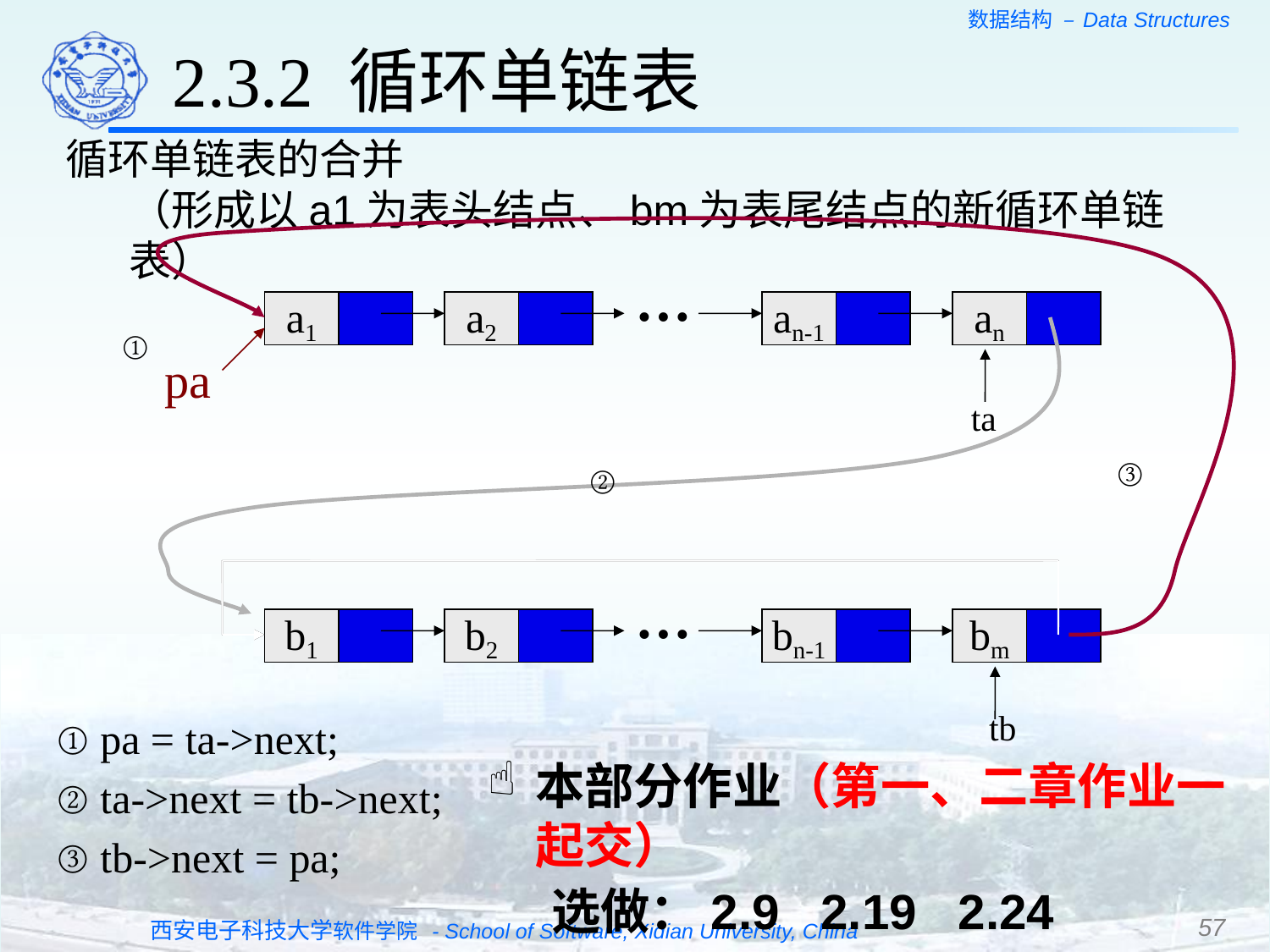

2.3.2 循环单链表
循环单链表的合并
（形成以a1为表头结点、bm为表尾结点的新循环单链表）

③
…
a1

a2

an-1

an

ta

①

pa

②

…
b1

b2

bn-1

bm

tb

① pa = ta->next;
② ta->next = tb->next;
③ tb->next = pa;
本部分作业（第一、二章作业一起交）
选做：2.9   2.19   2.24
57